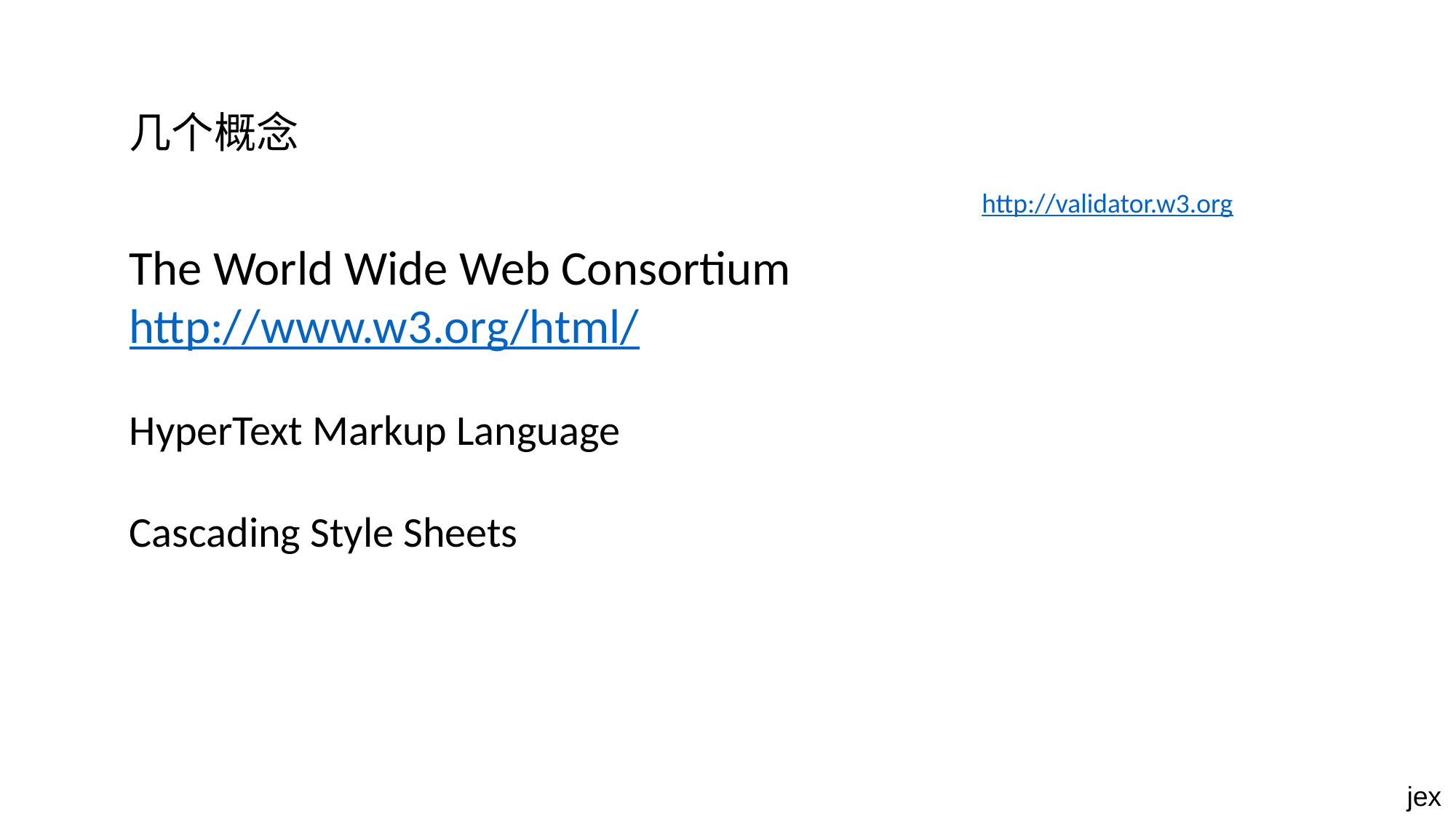

几个概念
http://validator.w3.org

The World Wide Web Consortium
http://www.w3.org/html/
HyperText Markup Language

Cascading Style Sheets
jex